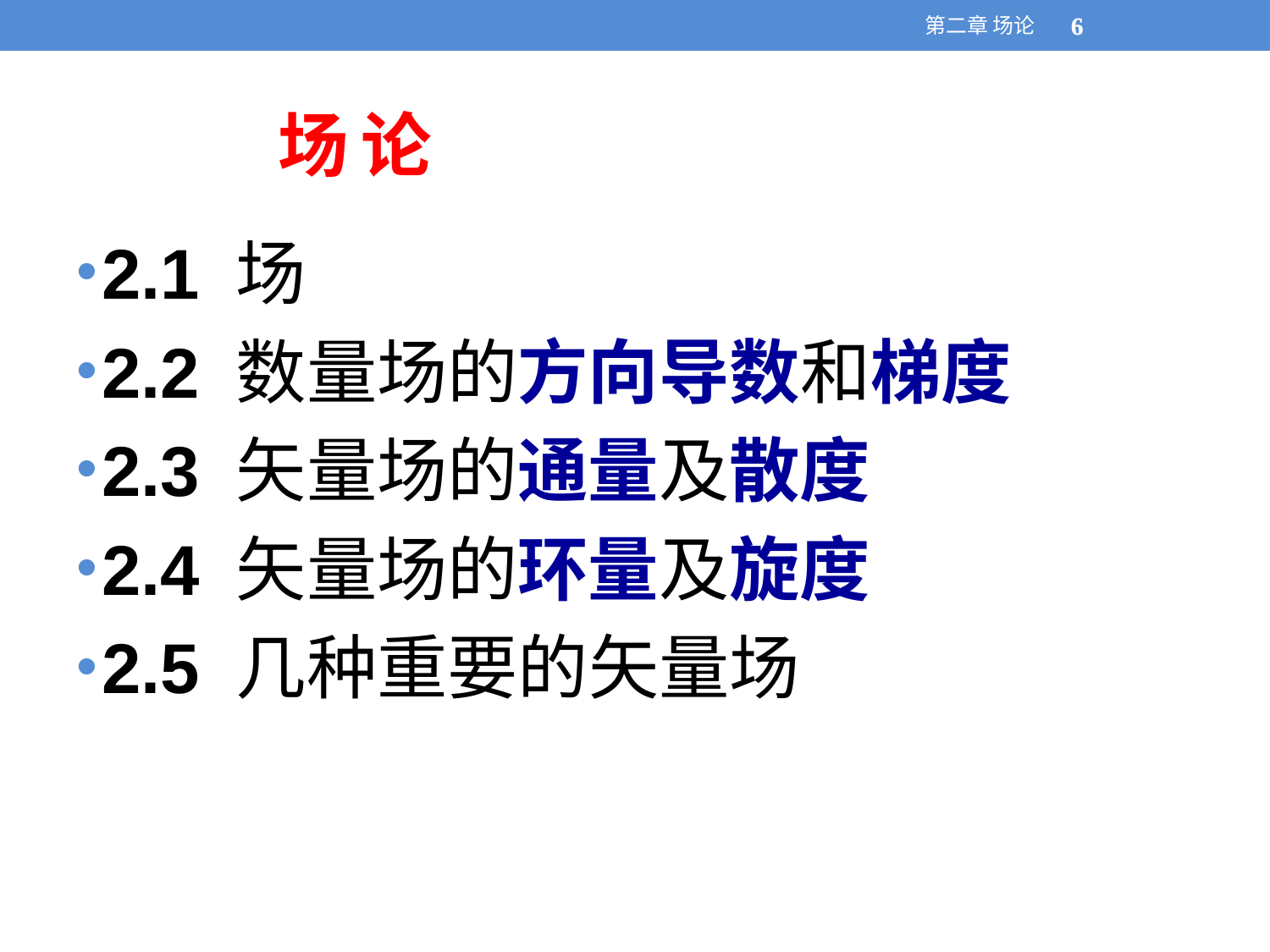

第二章 场论
6
6
# 场 论
2.1 场
2.2 数量场的方向导数和梯度
2.3 矢量场的通量及散度
2.4 矢量场的环量及旋度
2.5 几种重要的矢量场